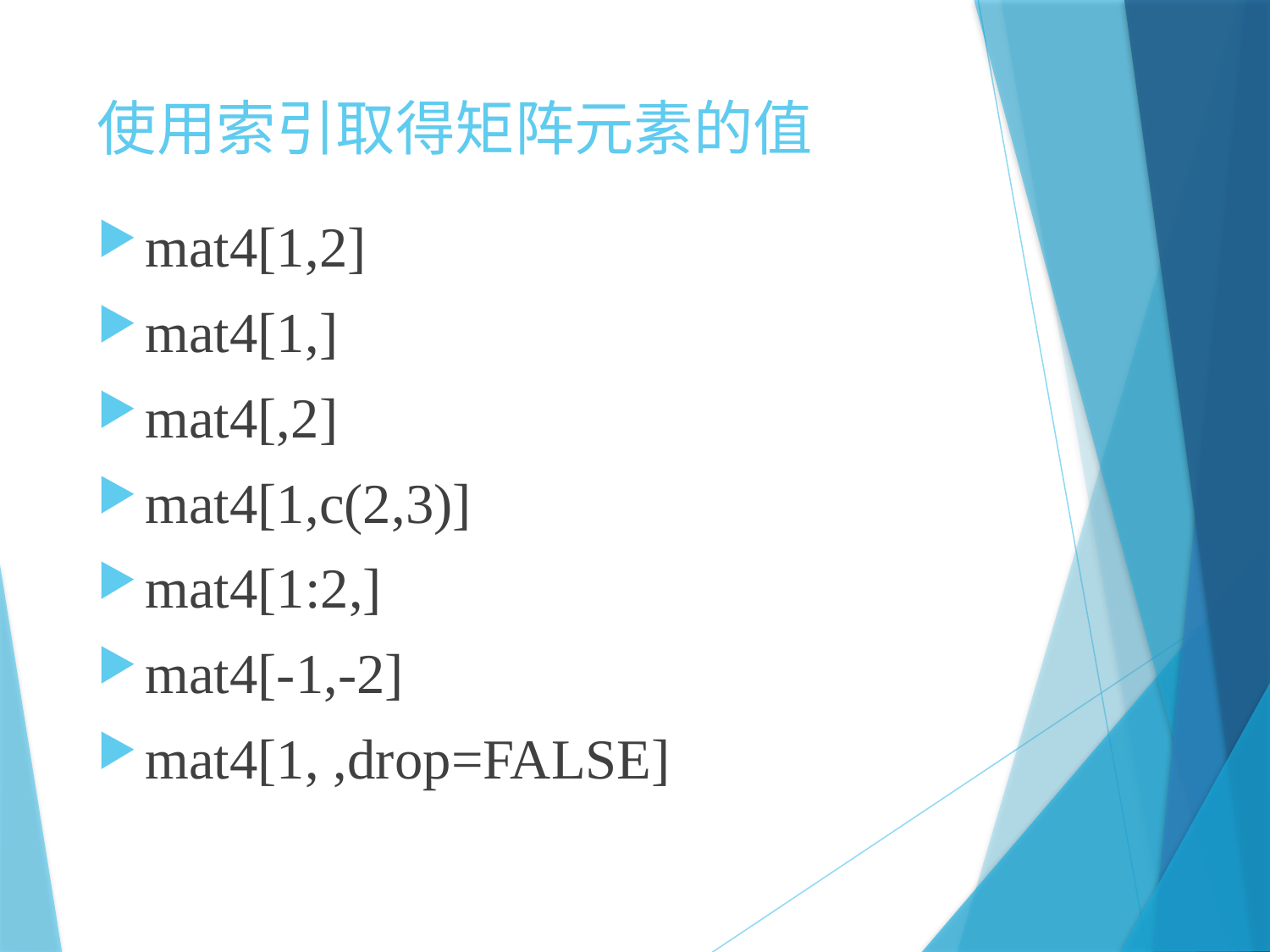

# 使用索引取得矩阵元素的值
mat4[1,2]
mat4[1,]
mat4[,2]
mat4[1,c(2,3)]
mat4[1:2,]
mat4[-1,-2]
mat4[1, ,drop=FALSE]